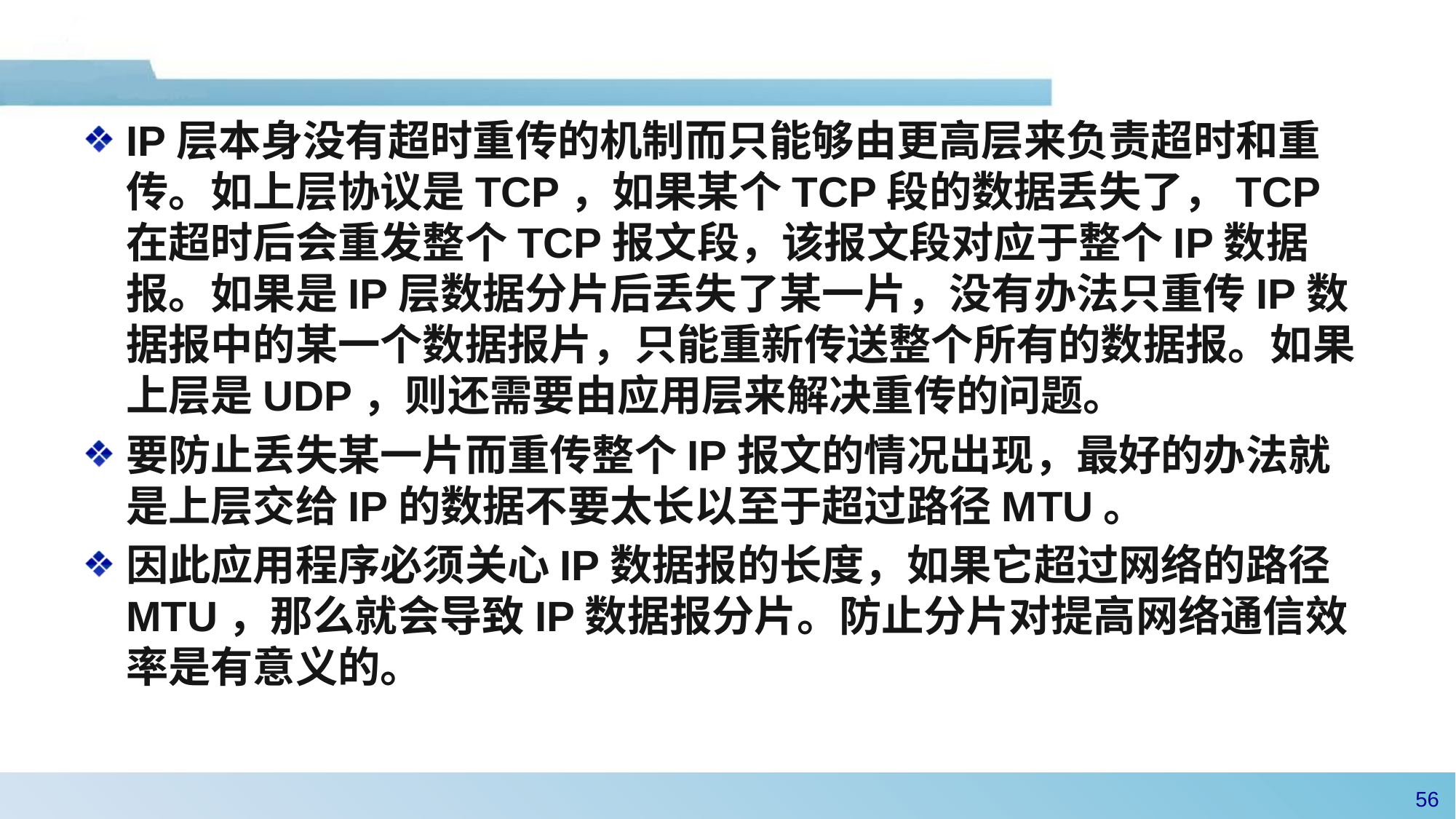

IP层本身没有超时重传的机制而只能够由更高层来负责超时和重传。如上层协议是TCP，如果某个TCP段的数据丢失了，TCP在超时后会重发整个TCP报文段，该报文段对应于整个IP数据报。如果是IP层数据分片后丢失了某一片，没有办法只重传IP数据报中的某一个数据报片，只能重新传送整个所有的数据报。如果上层是UDP，则还需要由应用层来解决重传的问题。
要防止丢失某一片而重传整个IP报文的情况出现，最好的办法就是上层交给IP的数据不要太长以至于超过路径MTU。
因此应用程序必须关心IP数据报的长度，如果它超过网络的路径MTU，那么就会导致IP数据报分片。防止分片对提高网络通信效率是有意义的。
56